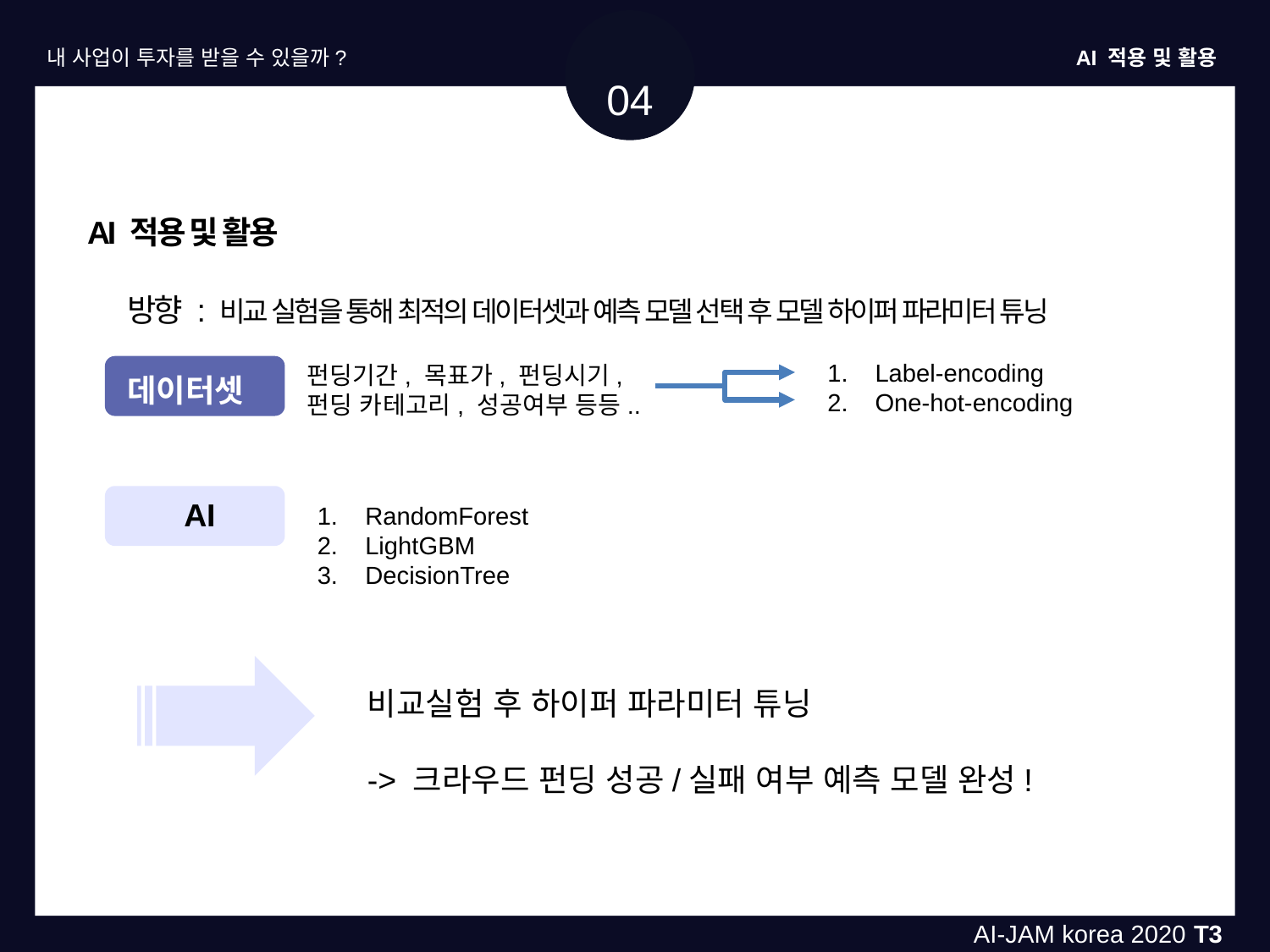

내 사업이 투자를 받을 수 있을까?
AI 적용 및 활용
04

AI 적용 및 활용
방향 : 비교 실험을 통해 최적의 데이터셋과 예측 모델 선택 후 모델 하이퍼 파라미터 튜닝
Label-encoding
One-hot-encoding

펀딩기간, 목표가, 펀딩시기, 펀딩 카테고리, 성공여부 등등..

데이터셋

AI
RandomForest
LightGBM
DecisionTree

비교실험 후 하이퍼 파라미터 튜닝

-> 크라우드 펀딩 성공/실패 여부 예측 모델 완성!
AI-JAM korea 2020 T3